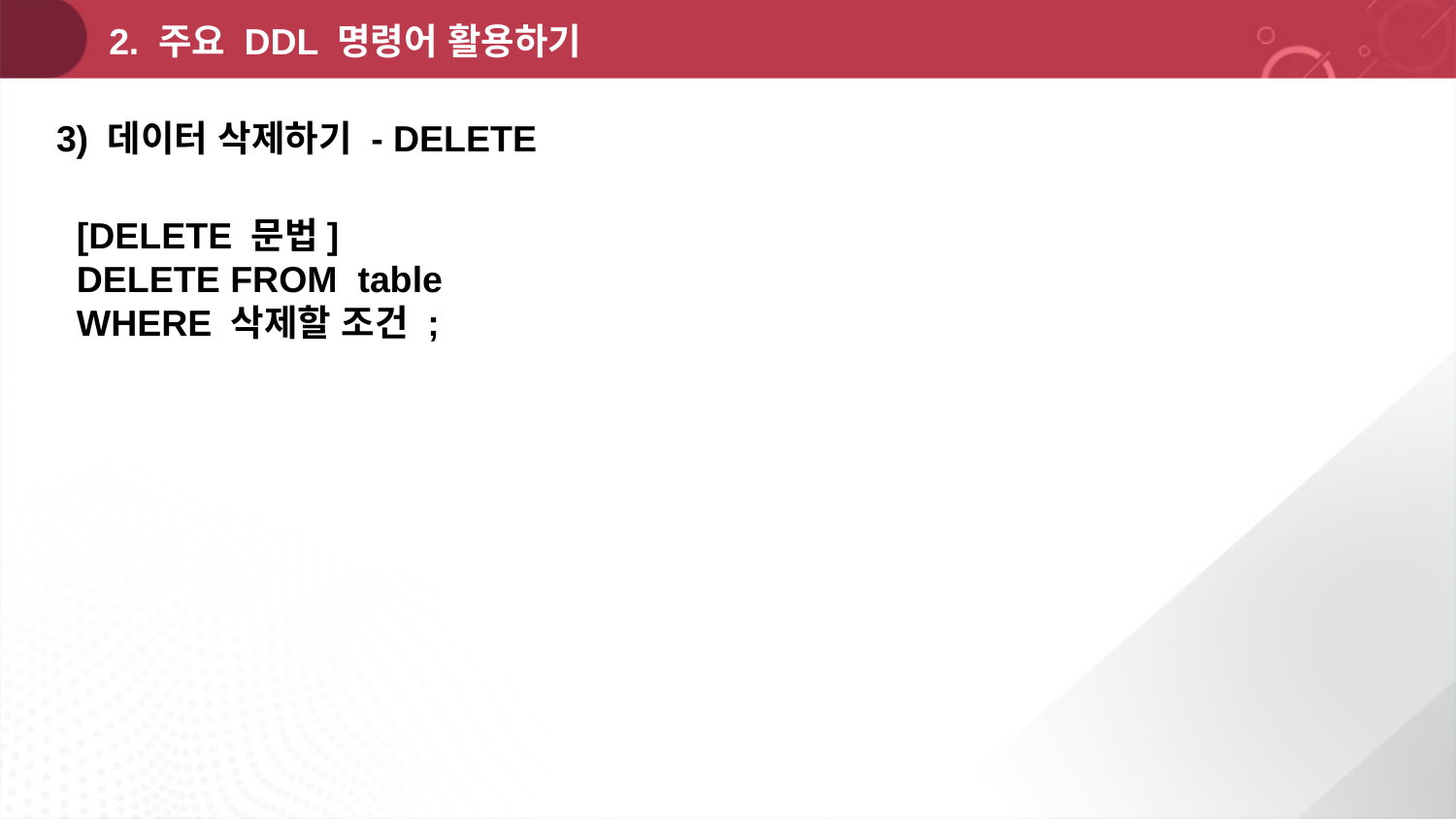

2. 주요 DDL 명령어 활용하기
3) 데이터 삭제하기 - DELETE
[DELETE 문법]
DELETE FROM  table
WHERE 삭제할 조건 ;